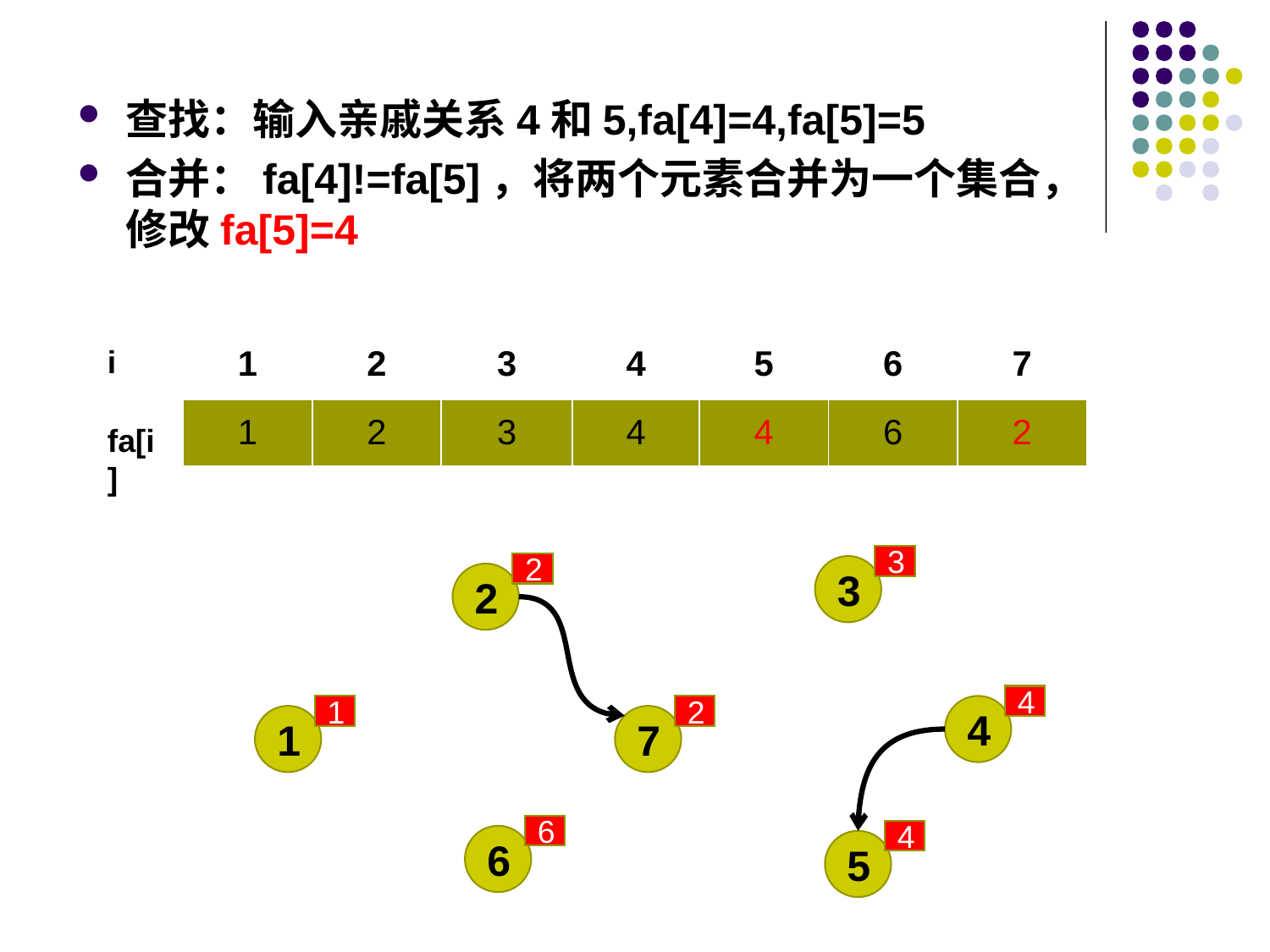

查找：输入亲戚关系4和5,fa[4]=4,fa[5]=5
合并：fa[4]!=fa[5]，将两个元素合并为一个集合，修改fa[5]=4
| 1 | 2 | 3 | 4 | 5 | 6 | 7 |
| --- | --- | --- | --- | --- | --- | --- |
| 1 | 2 | 3 | 4 | 4 | 6 | 2 |
i
fa[i]
3
3
2
2
4
4
1
1
2
7
6
6
4
5